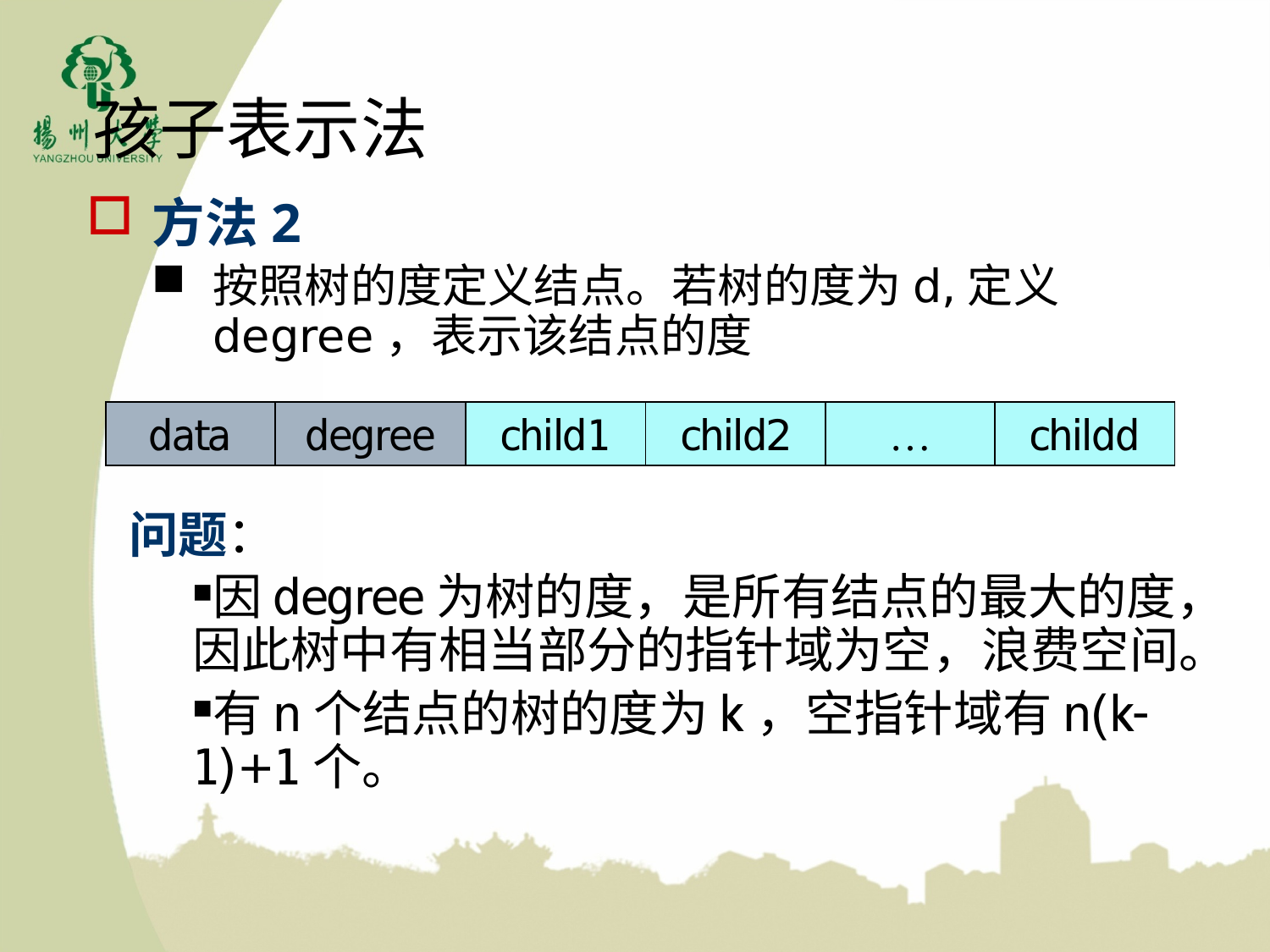

孩子表示法
方法2
按照树的度定义结点。若树的度为d,定义degree，表示该结点的度
data
degree
child1
child2
…
childd
问题：
因degree为树的度，是所有结点的最大的度，因此树中有相当部分的指针域为空，浪费空间。
有n个结点的树的度为k，空指针域有n(k-1)+1个。